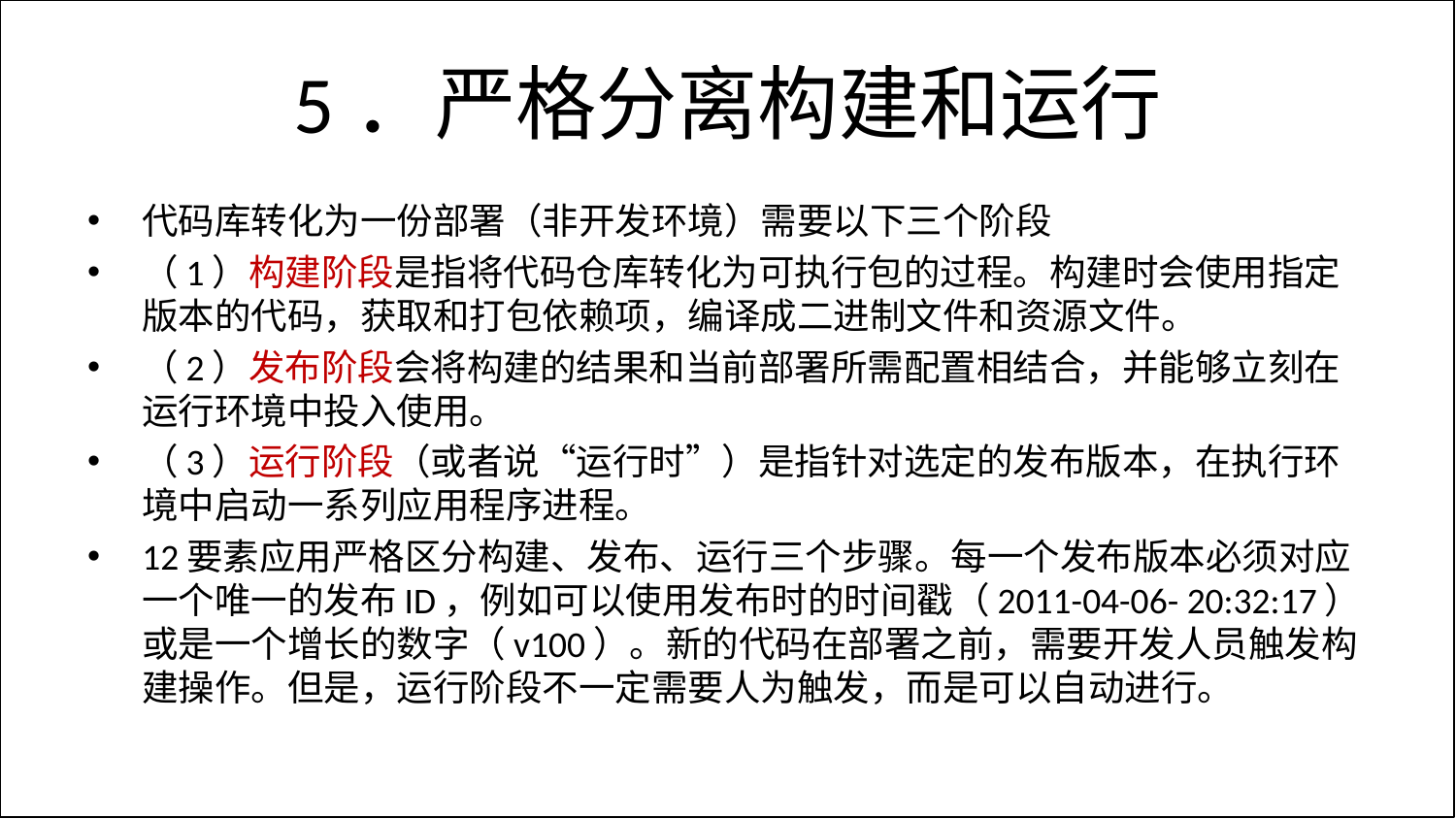

# 5．严格分离构建和运行
代码库转化为一份部署（非开发环境）需要以下三个阶段
（1）构建阶段是指将代码仓库转化为可执行包的过程。构建时会使用指定版本的代码，获取和打包依赖项，编译成二进制文件和资源文件。
（2）发布阶段会将构建的结果和当前部署所需配置相结合，并能够立刻在运行环境中投入使用。
（3）运行阶段（或者说“运行时”）是指针对选定的发布版本，在执行环境中启动一系列应用程序进程。
12要素应用严格区分构建、发布、运行三个步骤。每一个发布版本必须对应一个唯一的发布ID，例如可以使用发布时的时间戳（2011-04-06- 20:32:17）或是一个增长的数字（v100）。新的代码在部署之前，需要开发人员触发构建操作。但是，运行阶段不一定需要人为触发，而是可以自动进行。